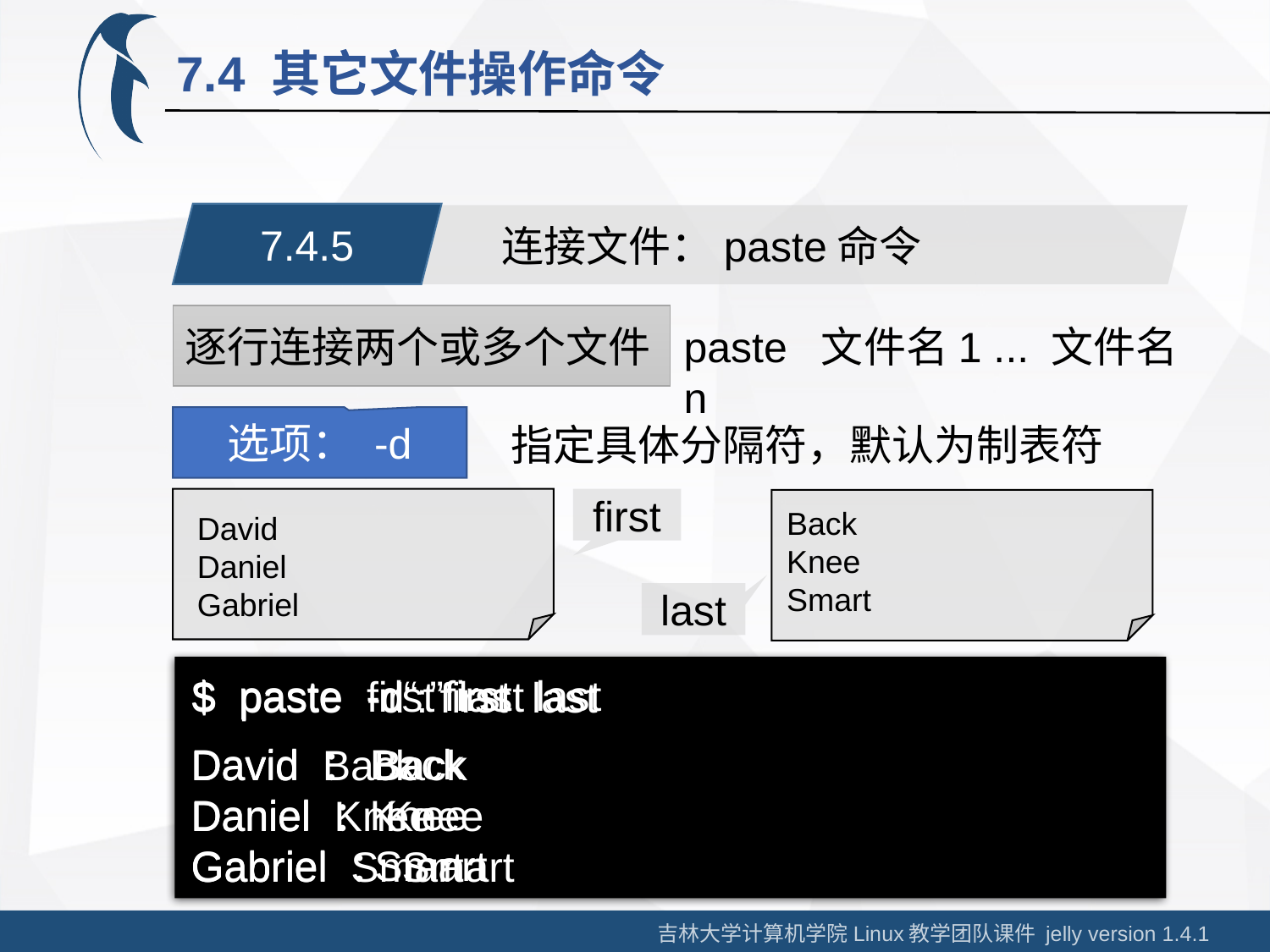

7.4 其它文件操作命令
7.4.5
连接文件：paste命令
逐行连接两个或多个文件
paste  文件名1 ... 文件名n
选项： -d

指定具体分隔符，默认为制表符

David
Daniel
Gabriel
first

Back
Knee
Smart
last

$  paste  -d“ ”first  last
$  paste  first  last
$  paste  -d : first  last
David      Back
Daniel     Knee
Gabriel    Smart
David ：Back
Daniel ：Knee
Gabriel ：Smart
David  Back
Daniel  Knee
Gabriel  Smart